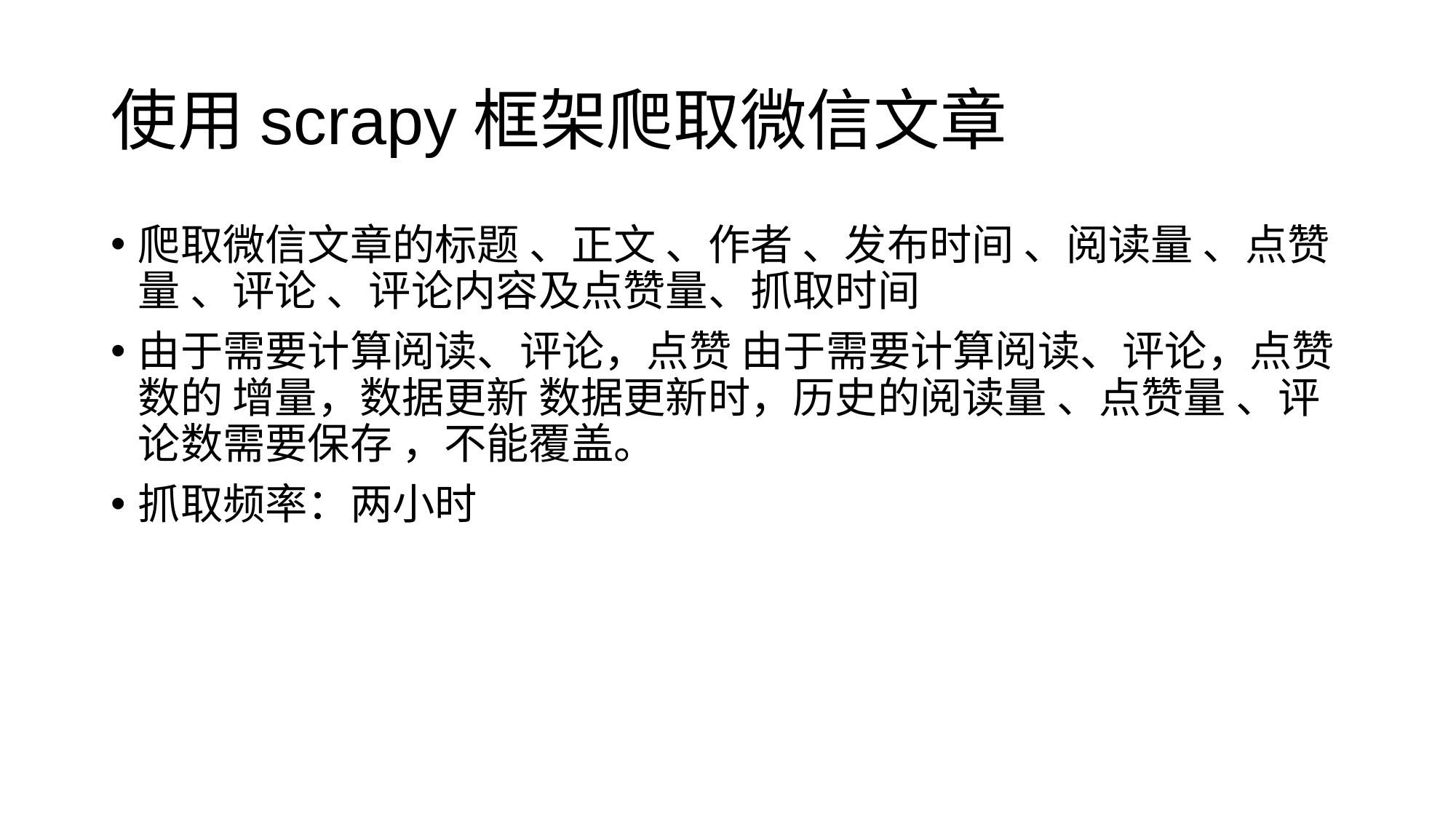

# 使用scrapy框架爬取微信文章
爬取微信文章的标题 、正文 、作者 、发布时间 、阅读量 、点赞量 、评论 、评论内容及点赞量、抓取时间
由于需要计算阅读、评论，点赞 由于需要计算阅读、评论，点赞 数的 增量，数据更新 数据更新时，历史的阅读量 、点赞量 、评论数需要保存 ，不能覆盖。
抓取频率：两小时